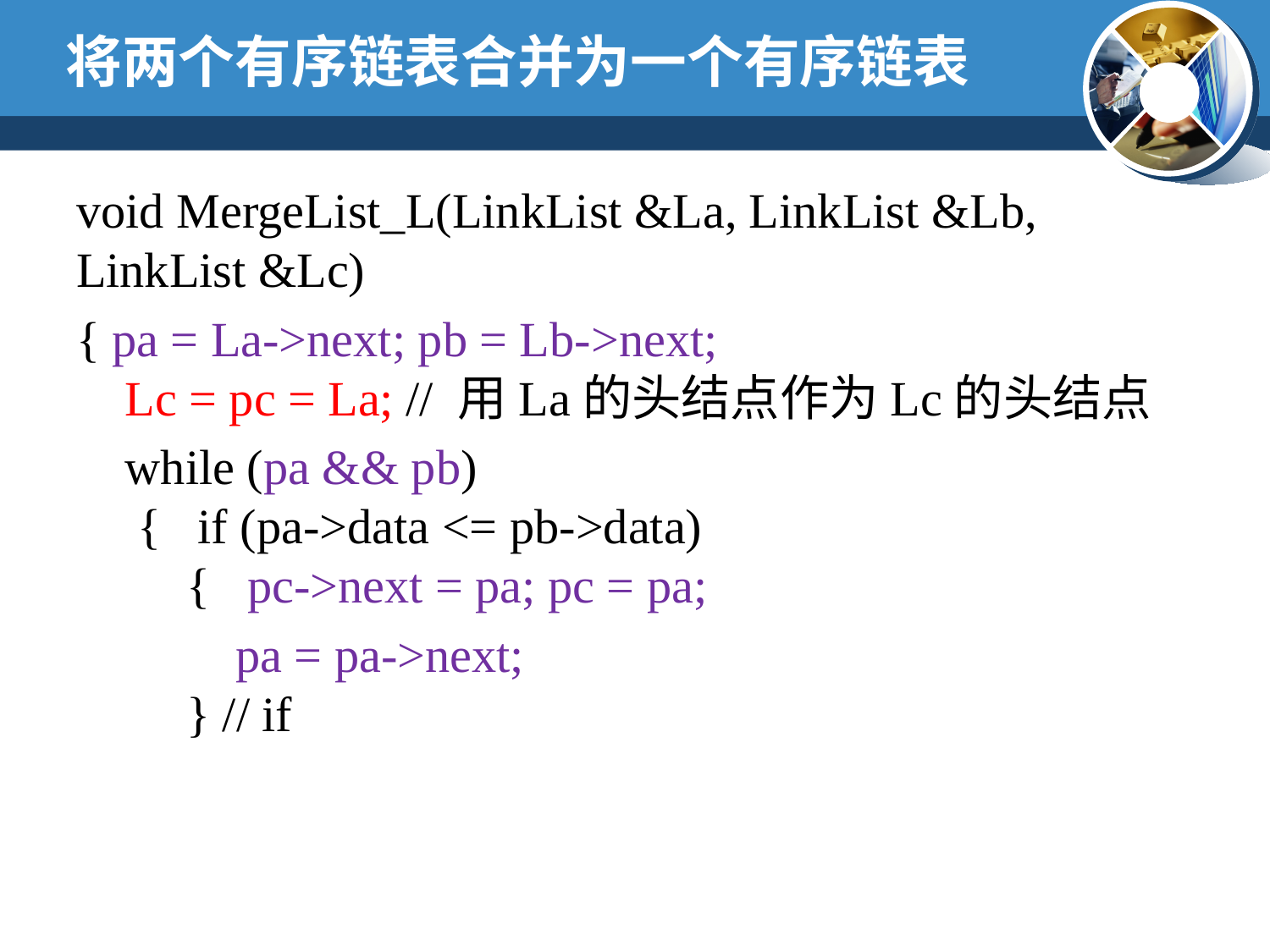

# 将两个有序链表合并为一个有序链表
void MergeList_L(LinkList &La, LinkList &Lb, LinkList &Lc)
{ pa = La->next; pb = Lb->next;
    Lc = pc = La; // 用La的头结点作为Lc的头结点
    while (pa && pb)
　{   if (pa->data <= pb->data)
　　{   pc->next = pa; pc = pa;
             pa = pa->next;
　　} // if